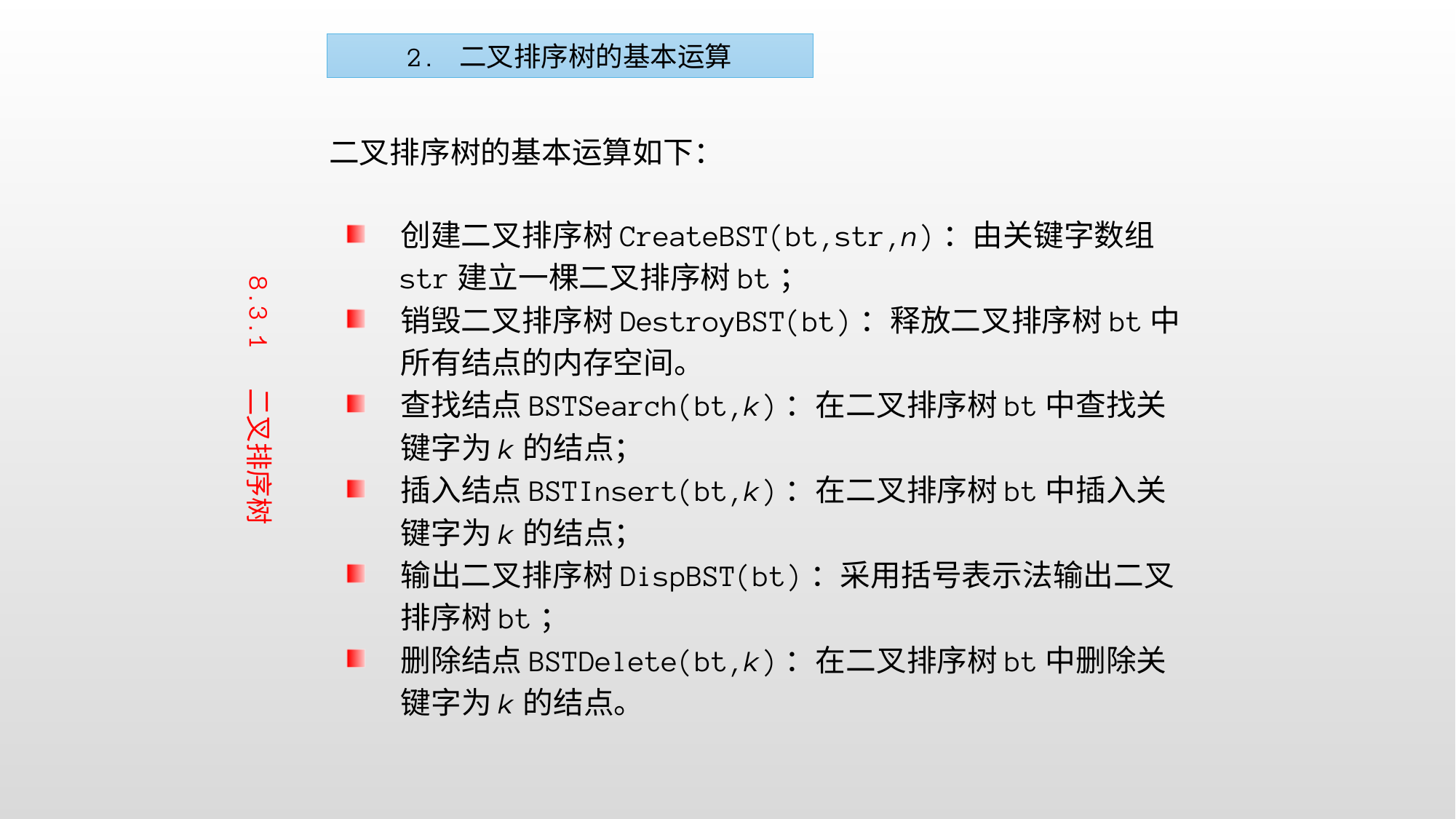

2. 二叉排序树的基本运算
二叉排序树的基本运算如下：
创建二叉排序树CreateBST(bt,str,n)：由关键字数组str建立一棵二叉排序树bt；
销毁二叉排序树DestroyBST(bt)：释放二叉排序树bt中所有结点的内存空间。
查找结点BSTSearch(bt,k)：在二叉排序树bt中查找关键字为k的结点；
插入结点BSTInsert(bt,k)：在二叉排序树bt中插入关键字为k的结点；
输出二叉排序树DispBST(bt)：采用括号表示法输出二叉排序树bt；
删除结点BSTDelete(bt,k)：在二叉排序树bt中删除关键字为k的结点。
8.3.1  二叉排序树